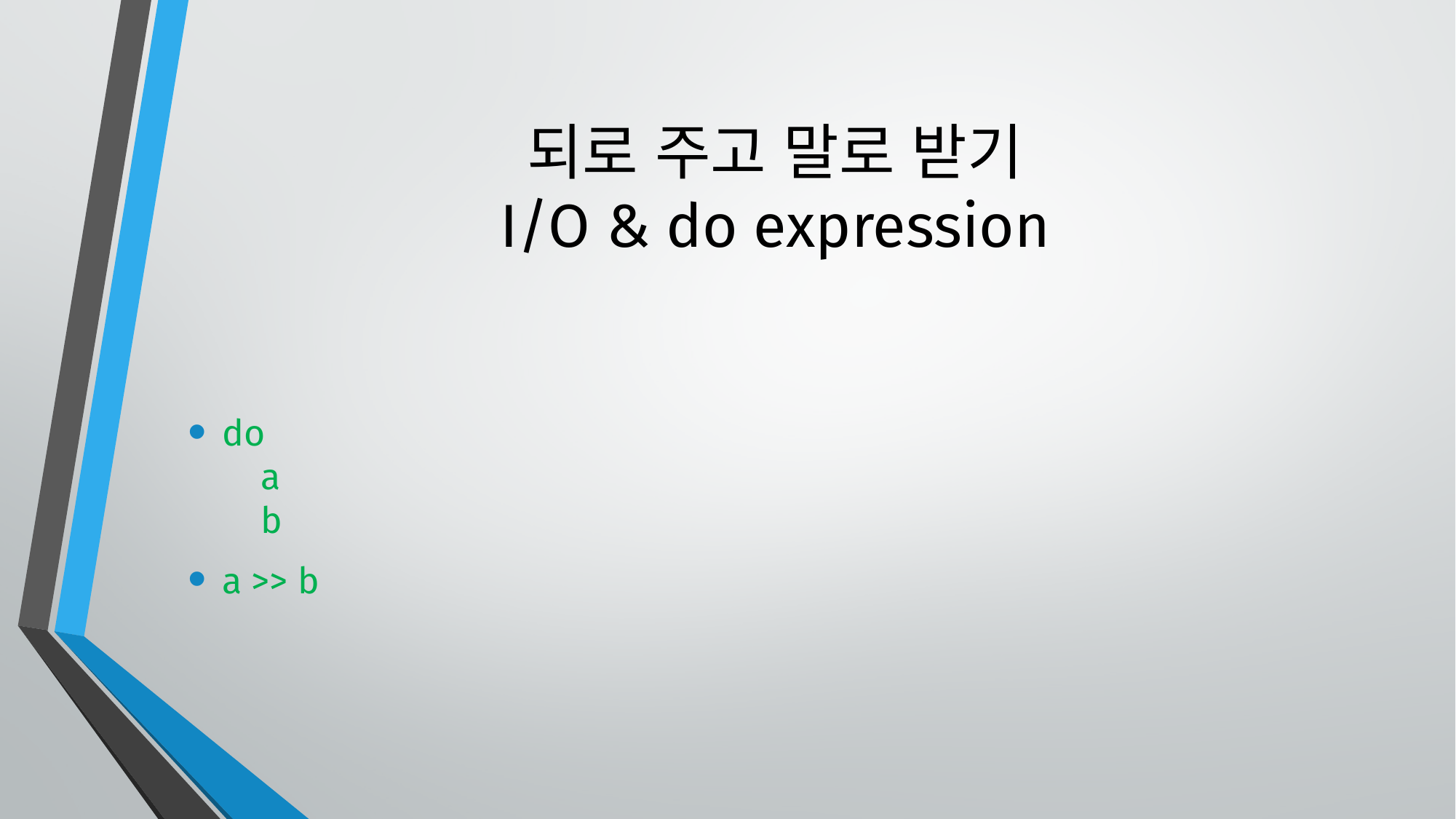

# 되로 주고 말로 받기 I/O & do expression
do
    a
    b
a >> b